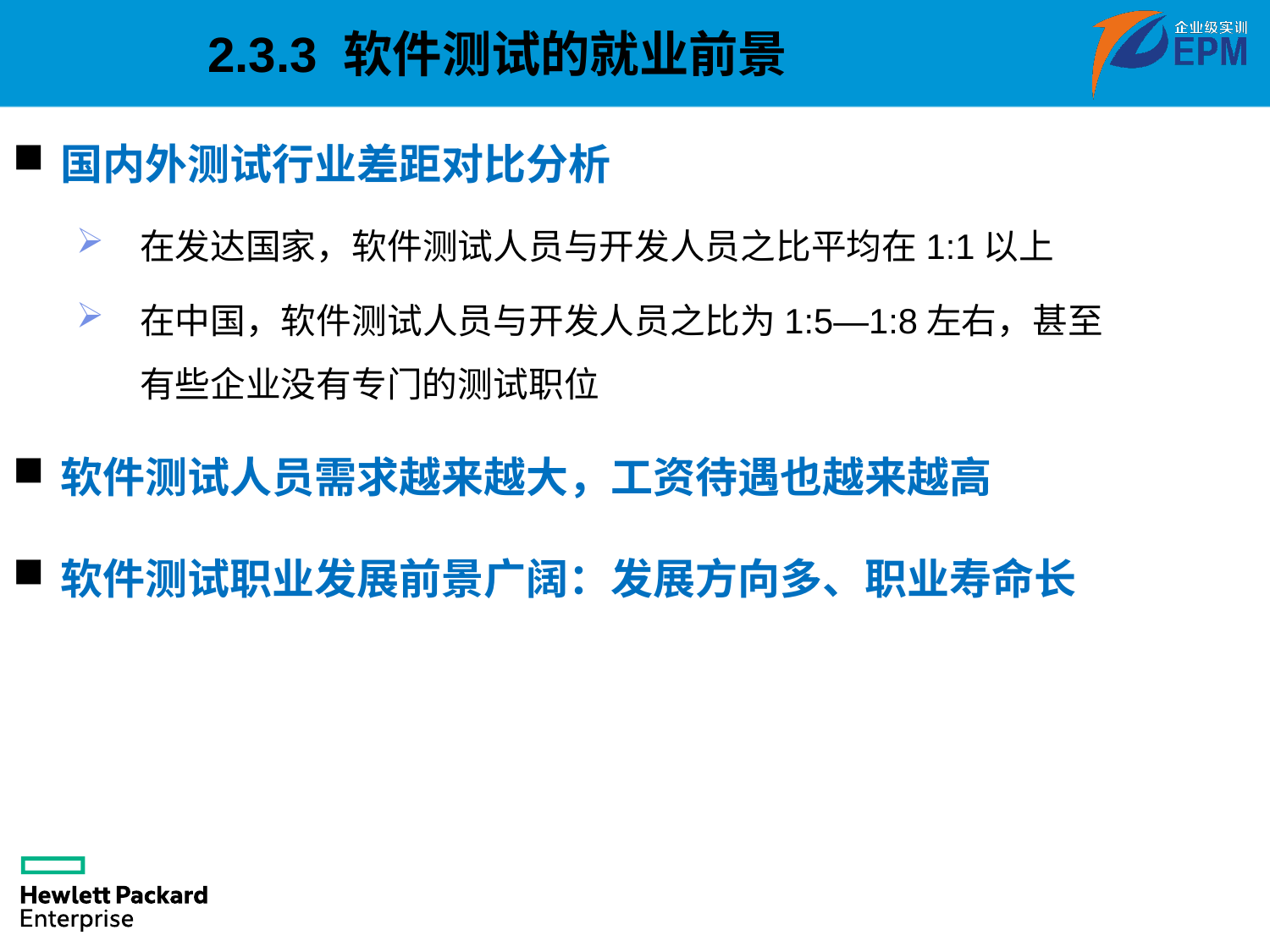

2.3.3 软件测试的就业前景
国内外测试行业差距对比分析
在发达国家，软件测试人员与开发人员之比平均在1:1以上
在中国，软件测试人员与开发人员之比为1:5—1:8左右，甚至有些企业没有专门的测试职位
软件测试人员需求越来越大，工资待遇也越来越高
软件测试职业发展前景广阔：发展方向多、职业寿命长